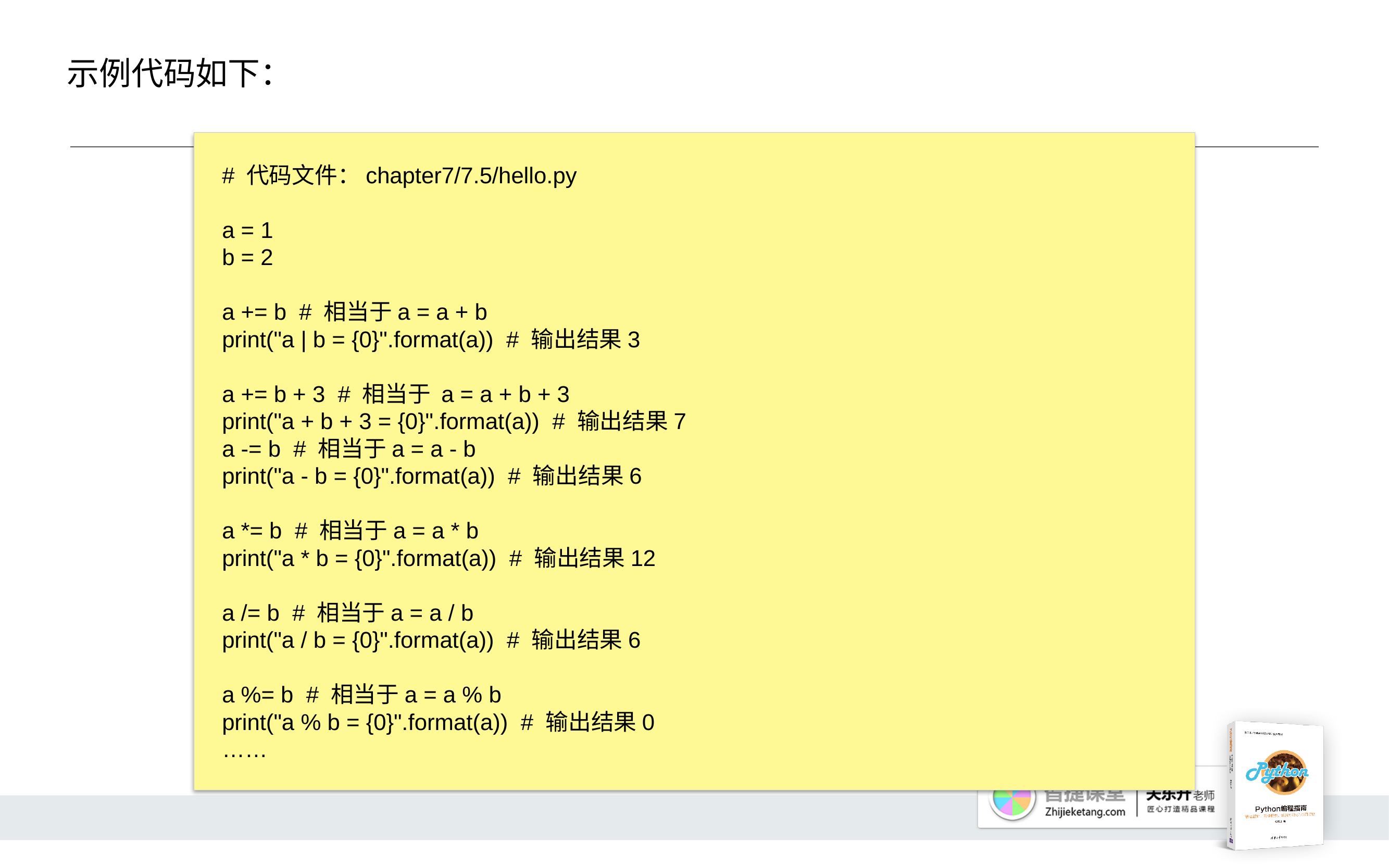

# 示例代码如下：
# 代码文件：chapter7/7.5/hello.py

a = 1
b = 2

a += b  # 相当于a = a + b
print("a | b = {0}".format(a))  # 输出结果3

a += b + 3  # 相当于 a = a + b + 3
print("a + b + 3 = {0}".format(a))  # 输出结果7
a -= b  # 相当于a = a - b
print("a - b = {0}".format(a))  # 输出结果6

a *= b  # 相当于a = a * b
print("a * b = {0}".format(a))  # 输出结果12

a /= b  # 相当于a = a / b
print("a / b = {0}".format(a))  # 输出结果6

a %= b  # 相当于a = a % b
print("a % b = {0}".format(a))  # 输出结果0
……